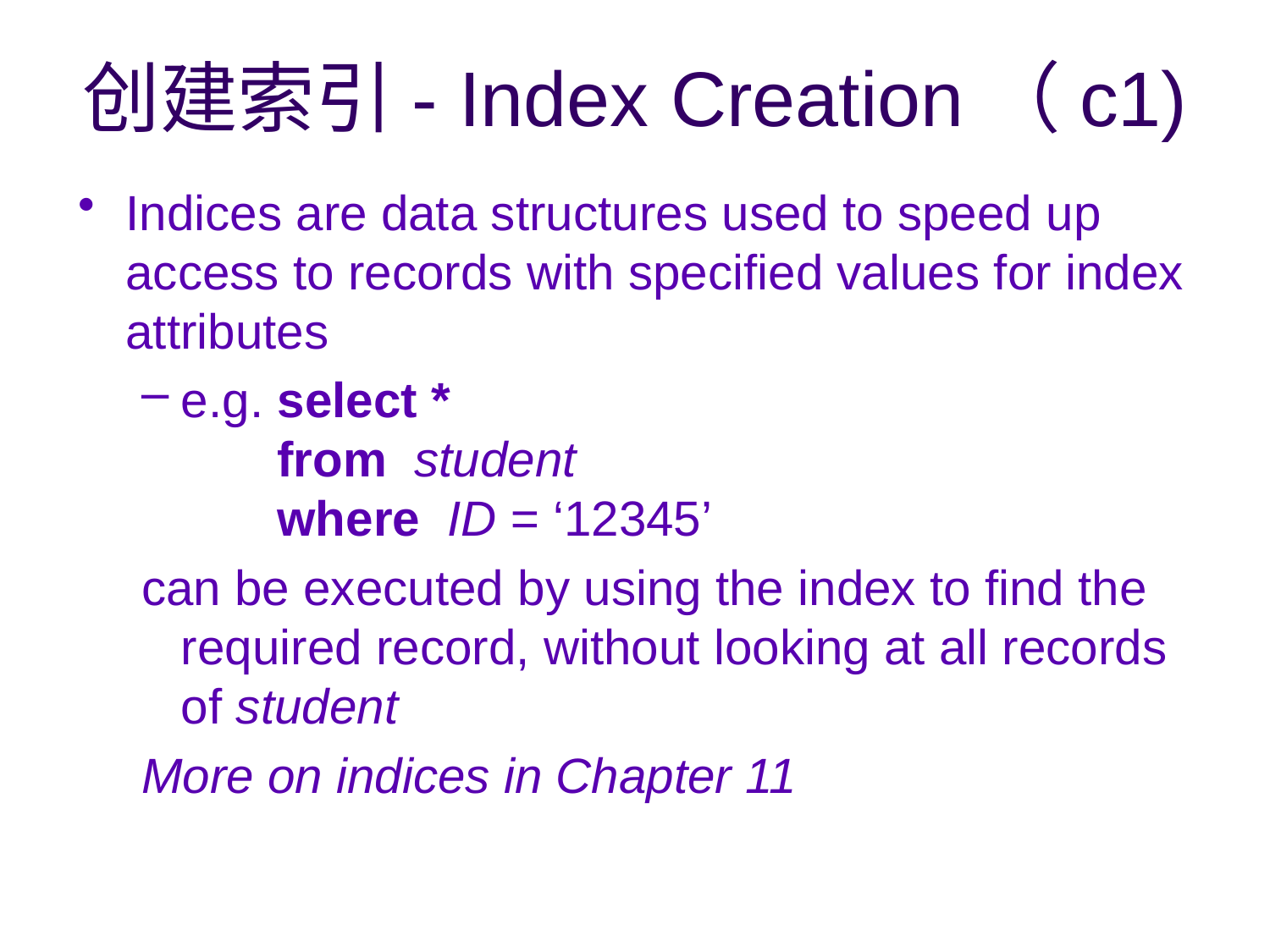

# 创建索引- Index Creation（c1)
Indices are data structures used to speed up access to records with specified values for index attributes
e.g. select *
       from  student
       where  ID = ‘12345’
can be executed by using the index to find the required record, without looking at all records of student
More on indices in Chapter 11